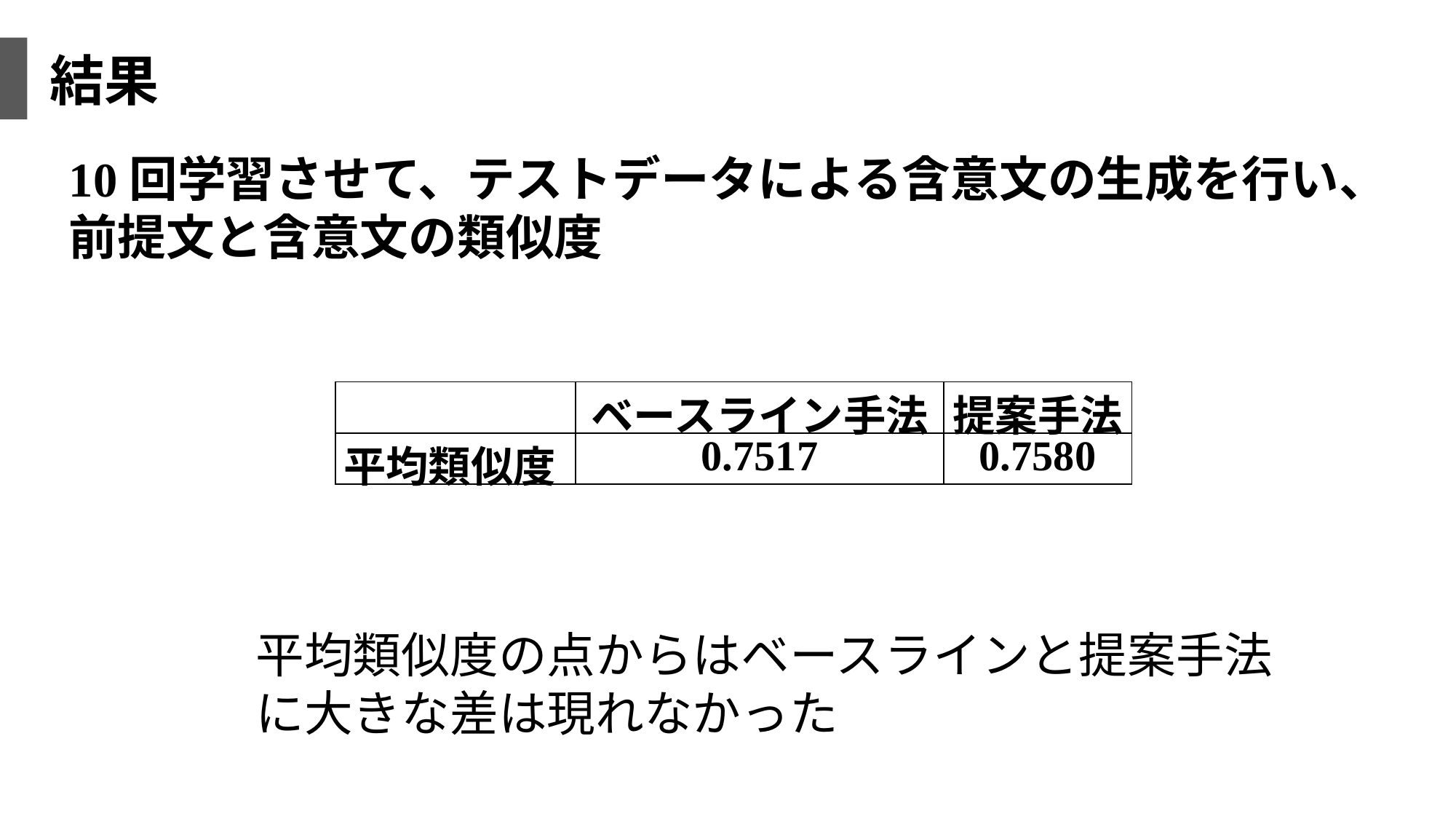

結果
10回学習させて、テストデータによる含意文の生成を行い、前提文と含意文の類似度
|  | ベースライン手法 | 提案手法 |
| --- | --- | --- |
| 平均類似度 | 0.7517 | 0.7580 |
平均類似度の点からはベースラインと提案手法に大きな差は現れなかった